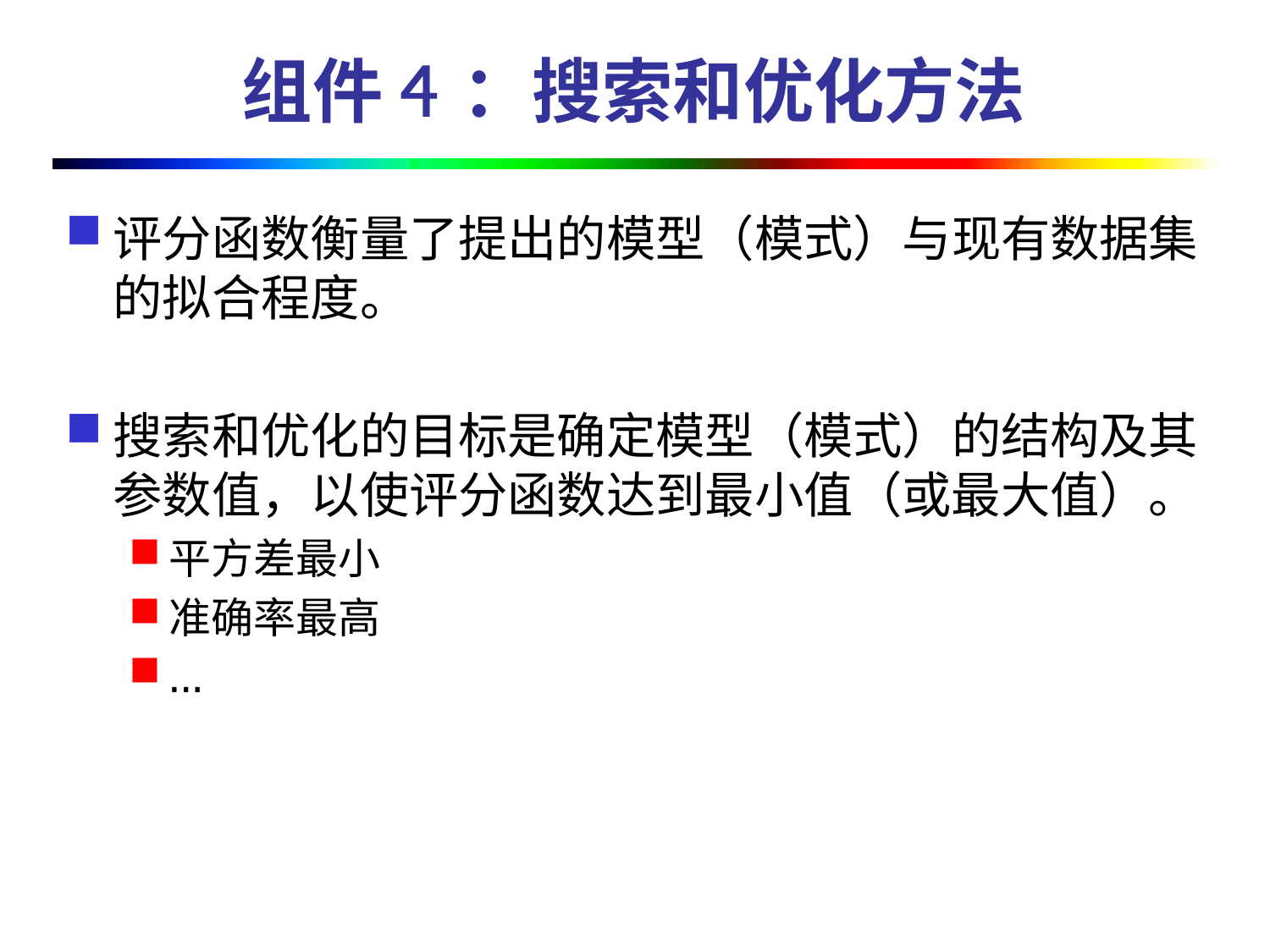

# 组件4：搜索和优化方法
评分函数衡量了提出的模型（模式）与现有数据集的拟合程度。

搜索和优化的目标是确定模型（模式）的结构及其参数值，以使评分函数达到最小值（或最大值）。
平方差最小
准确率最高
…